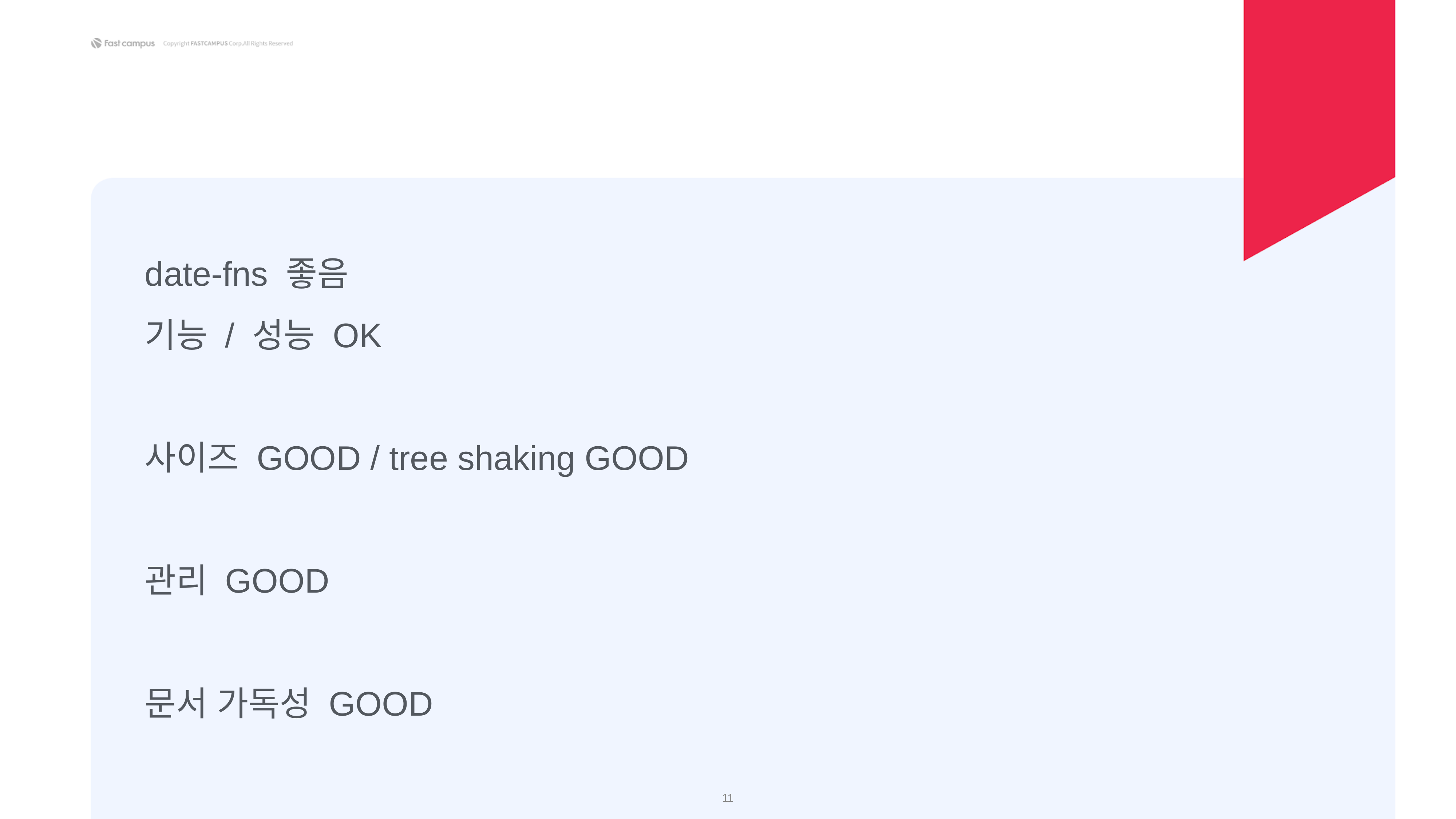

date-fns 좋음
기능 / 성능 OK

사이즈 GOOD / tree shaking GOOD

관리 GOOD

문서 가독성 GOOD
11